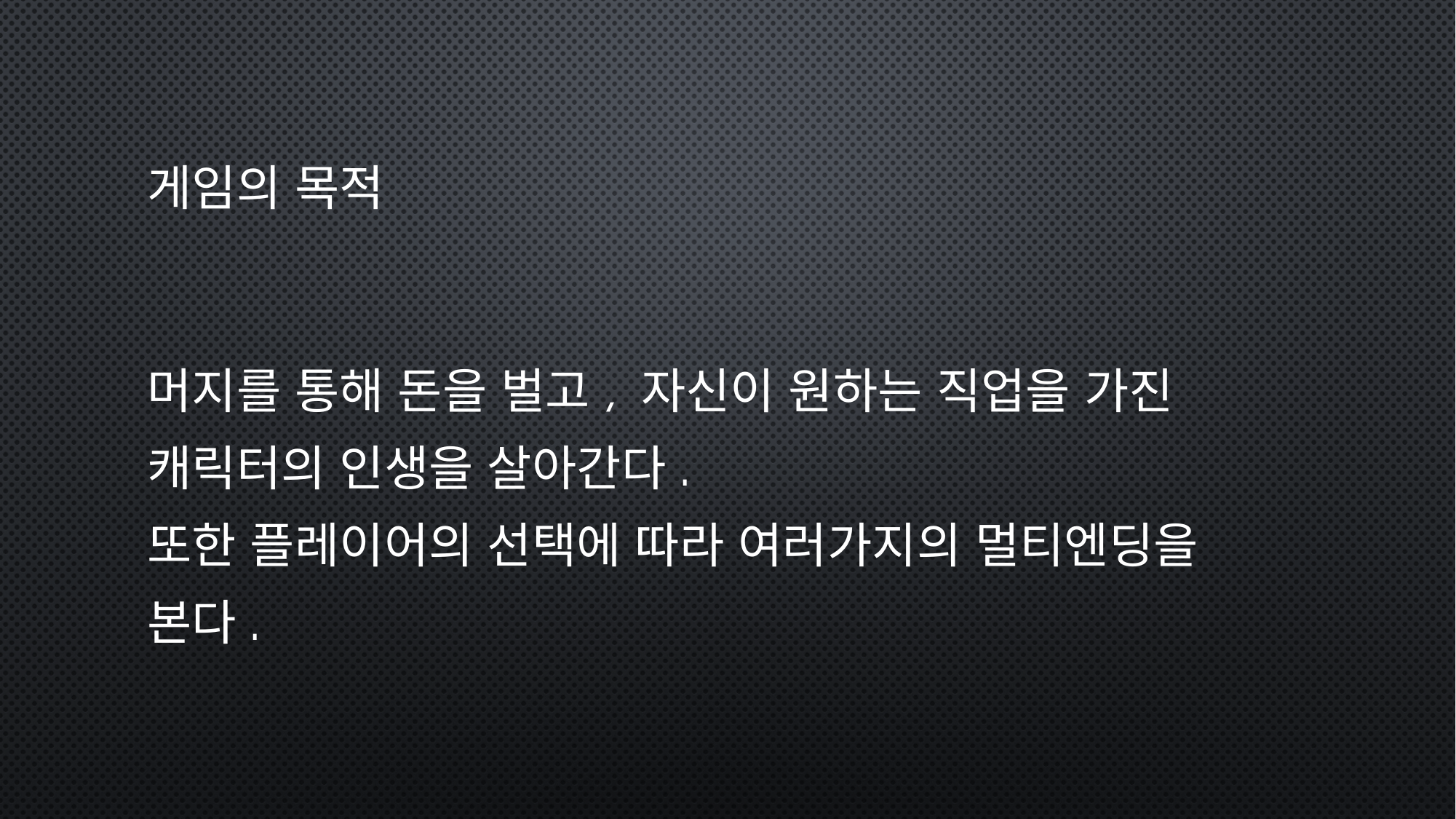

# 게임의 목적
머지를 통해 돈을 벌고, 자신이 원하는 직업을 가진
캐릭터의 인생을 살아간다.
또한 플레이어의 선택에 따라 여러가지의 멀티엔딩을
본다.